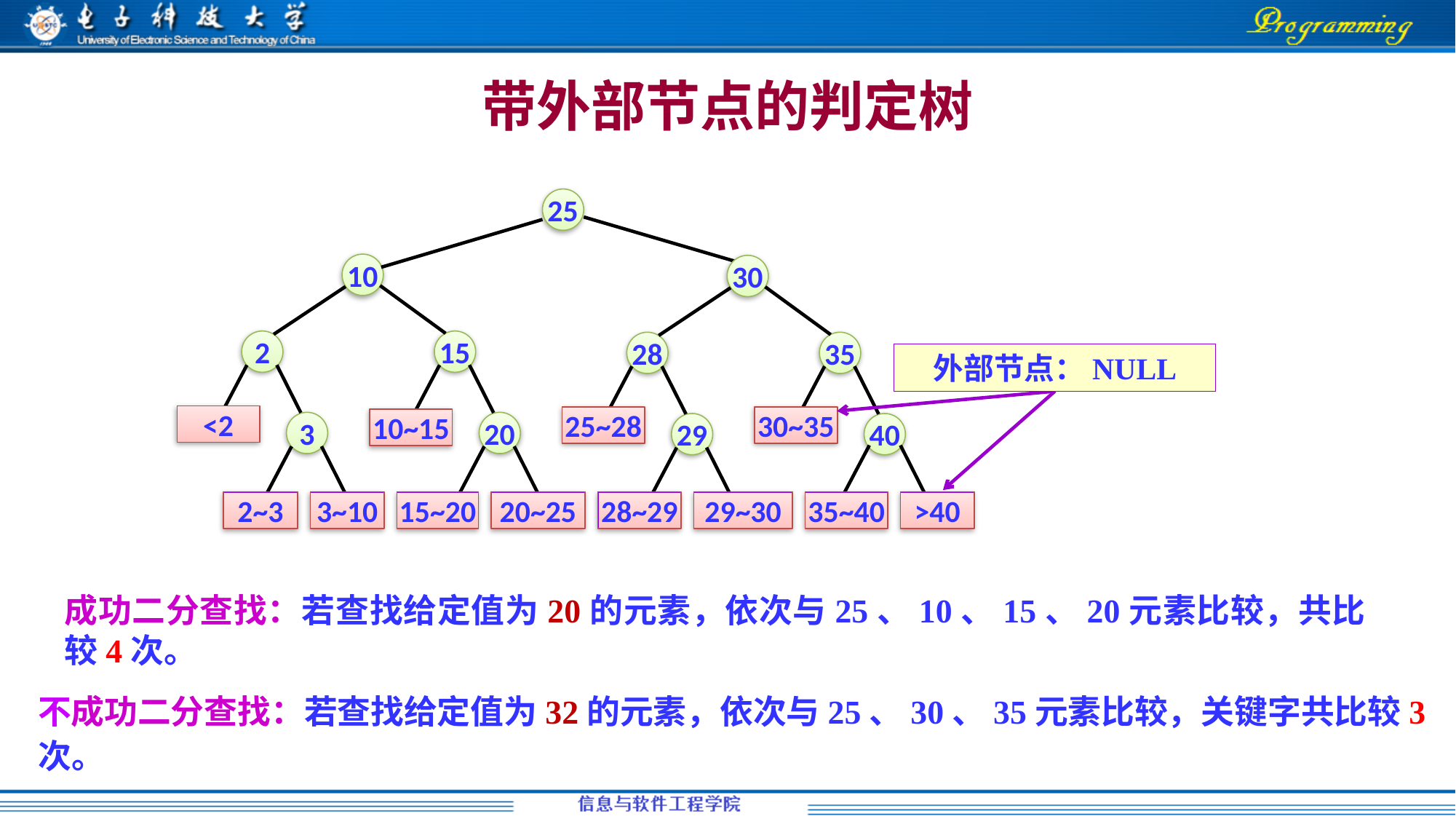

# 带外部节点的判定树
25

10
30

2
15
28
35
外部节点：NULL

<2
25~28
30~35
10~15
3
20
29
40

2~3
3~10
15~20
20~25
28~29
29~30
35~40
>40
成功二分查找：若查找给定值为20的元素，依次与25、10、15、20元素比较，共比较4次。
不成功二分查找：若查找给定值为32的元素，依次与25、30、35元素比较，关键字共比较3次。